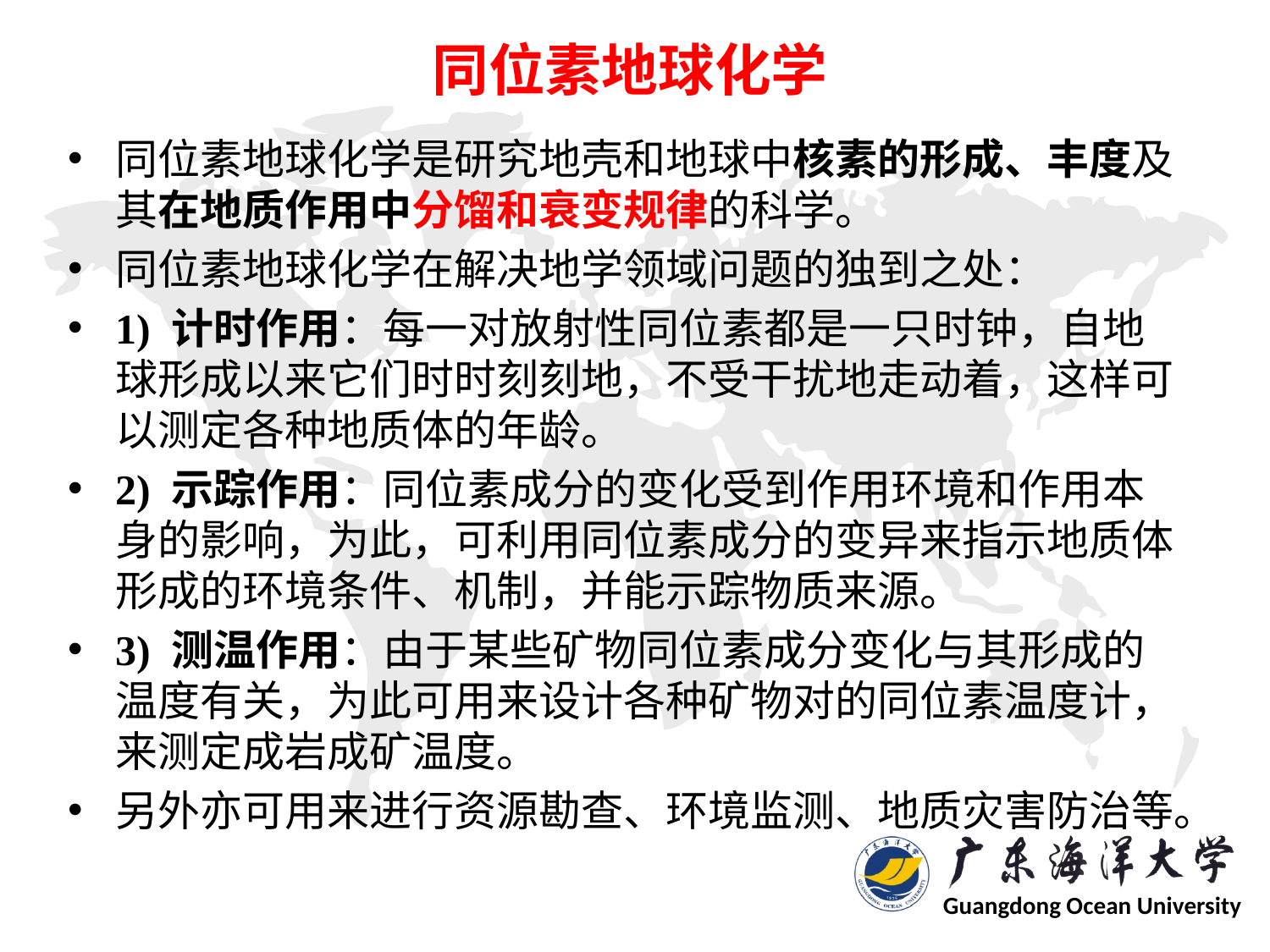

# 同位素地球化学
同位素地球化学是研究地壳和地球中核素的形成、丰度及其在地质作用中分馏和衰变规律的科学。
同位素地球化学在解决地学领域问题的独到之处：
1) 计时作用：每一对放射性同位素都是一只时钟，自地球形成以来它们时时刻刻地，不受干扰地走动着，这样可以测定各种地质体的年龄。
2) 示踪作用：同位素成分的变化受到作用环境和作用本身的影响，为此，可利用同位素成分的变异来指示地质体形成的环境条件、机制，并能示踪物质来源。
3) 测温作用：由于某些矿物同位素成分变化与其形成的温度有关，为此可用来设计各种矿物对的同位素温度计，来测定成岩成矿温度。
另外亦可用来进行资源勘查、环境监测、地质灾害防治等。